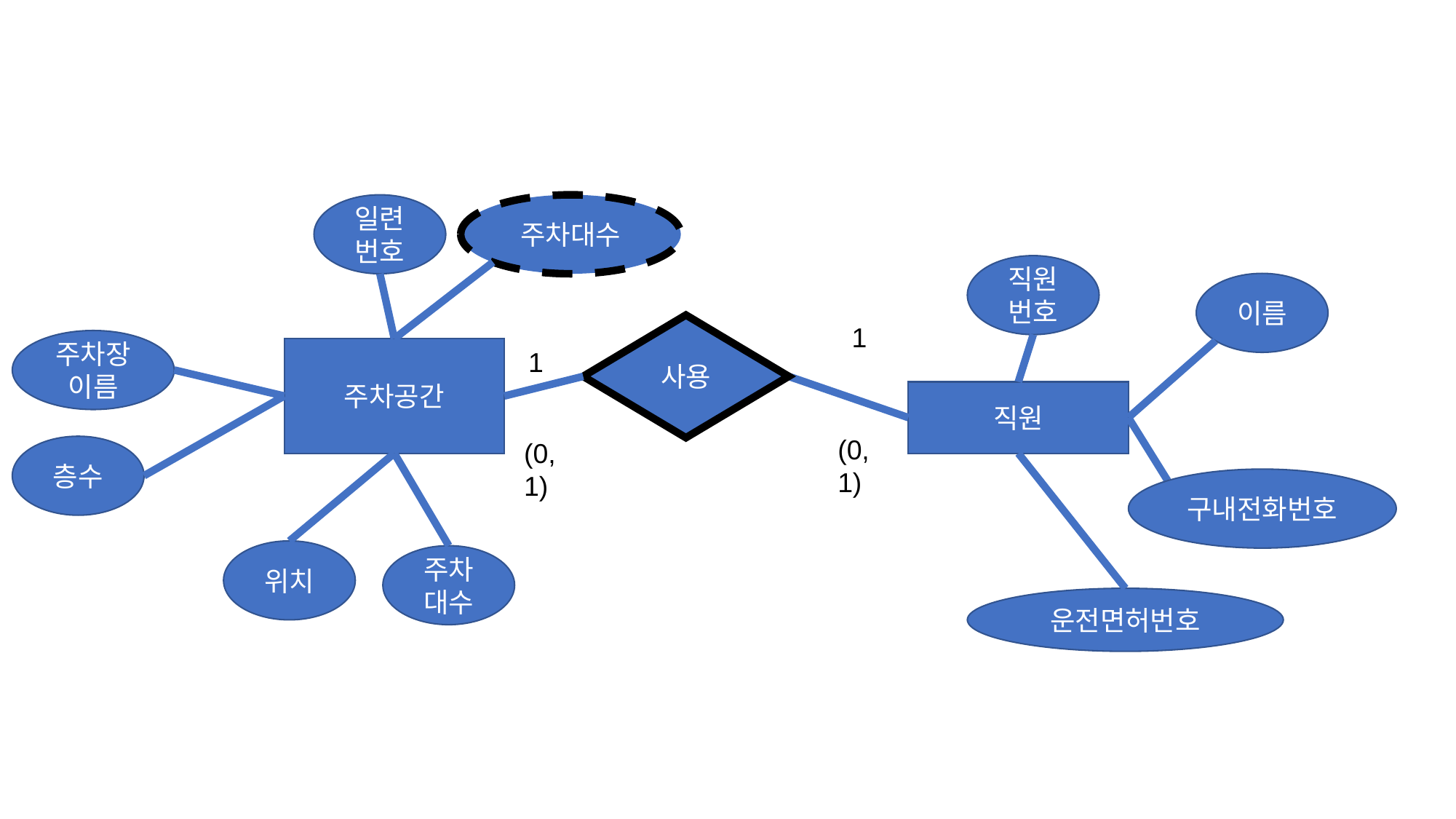

일련번호
주차대수
직원번호
이름
사용
1
주차장이름
주차공간
1
직원
(0, 1)
(0, 1)
층수
구내전화번호
위치
주차대수
운전면허번호